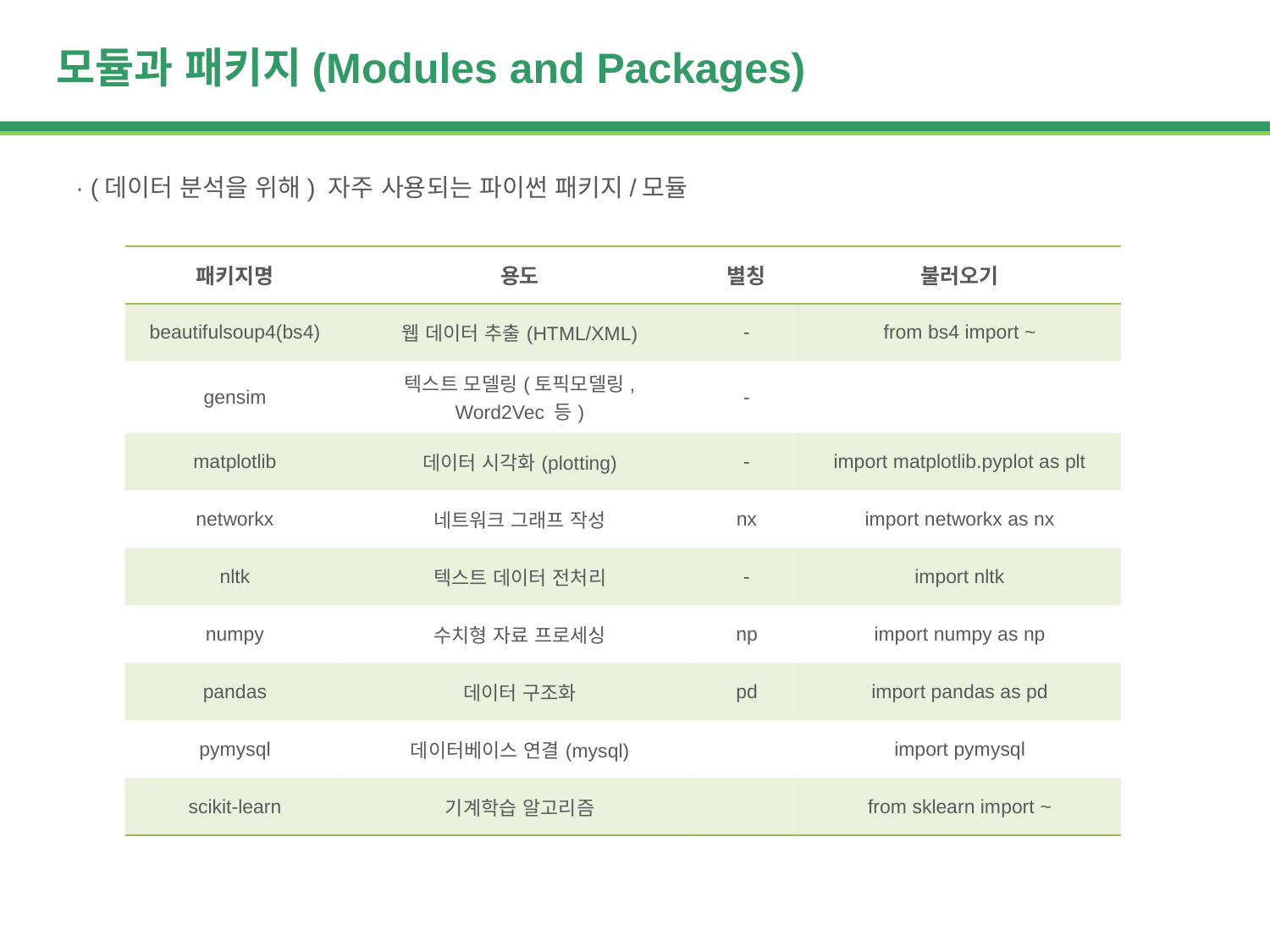

모듈과 패키지(Modules and Packages)

∙ (데이터 분석을 위해) 자주 사용되는 파이썬 패키지/모듈
| 패키지명 | 용도 | 별칭 | 불러오기 |
| --- | --- | --- | --- |
| beautifulsoup4(bs4) | 웹 데이터 추출(HTML/XML) | - | from bs4 import ~ |
| gensim | 텍스트 모델링(토픽모델링, Word2Vec 등) | - |  |
| matplotlib | 데이터 시각화(plotting) | - | import matplotlib.pyplot as plt |
| networkx | 네트워크 그래프 작성 | nx | import networkx as nx |
| nltk | 텍스트 데이터 전처리 | - | import nltk |
| numpy | 수치형 자료 프로세싱 | np | import numpy as np |
| pandas | 데이터 구조화 | pd | import pandas as pd |
| pymysql | 데이터베이스 연결(mysql) |  | import pymysql |
| scikit-learn | 기계학습 알고리즘 |  | from sklearn import ~ |